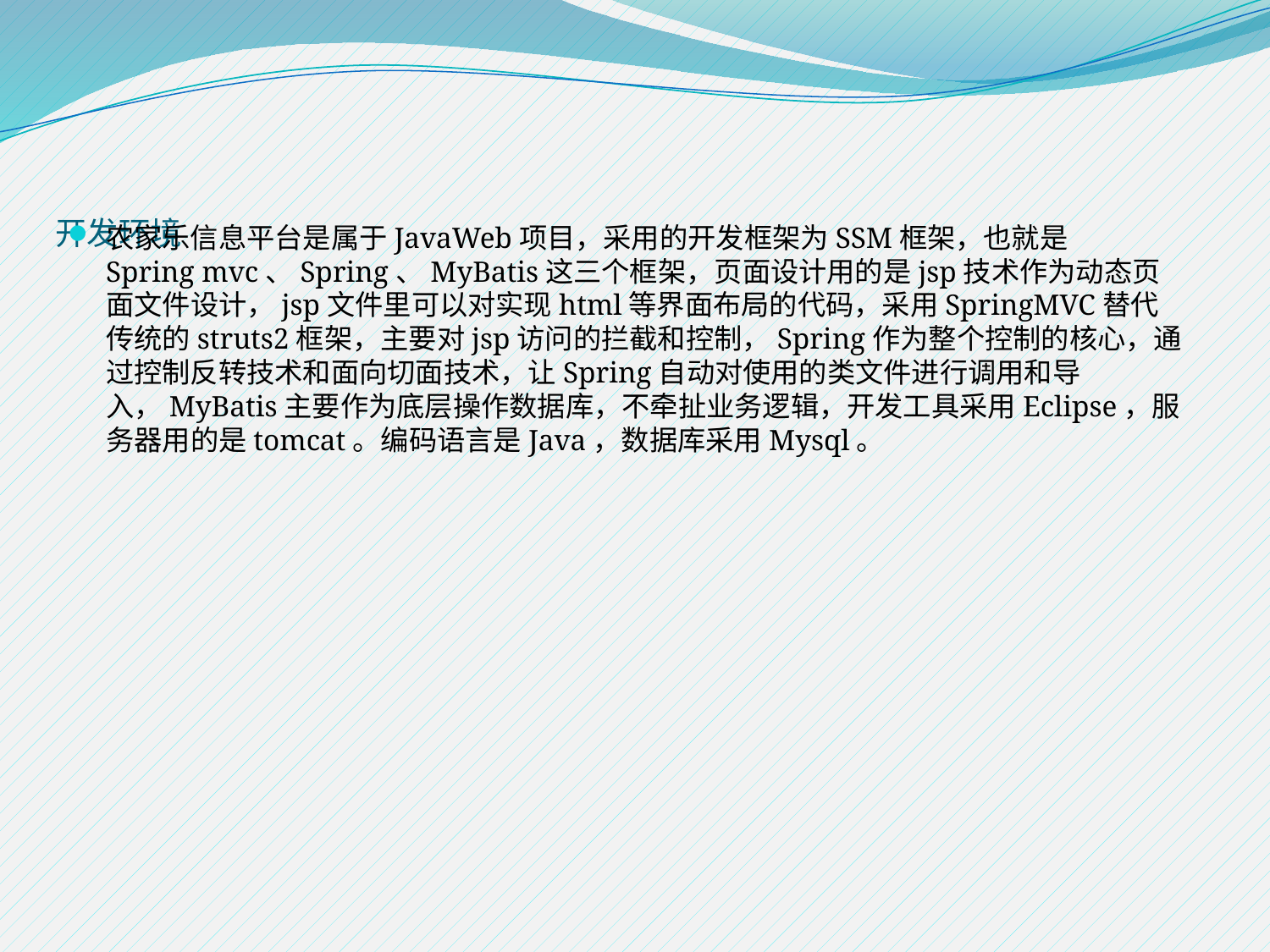

# 开发环境
农家乐信息平台是属于JavaWeb项目，采用的开发框架为SSM框架，也就是Spring mvc、Spring、MyBatis这三个框架，页面设计用的是jsp技术作为动态页面文件设计，jsp文件里可以对实现html等界面布局的代码，采用SpringMVC替代传统的struts2框架，主要对jsp访问的拦截和控制，Spring作为整个控制的核心，通过控制反转技术和面向切面技术，让Spring自动对使用的类文件进行调用和导入，MyBatis主要作为底层操作数据库，不牵扯业务逻辑，开发工具采用Eclipse，服务器用的是tomcat。编码语言是Java，数据库采用Mysql。